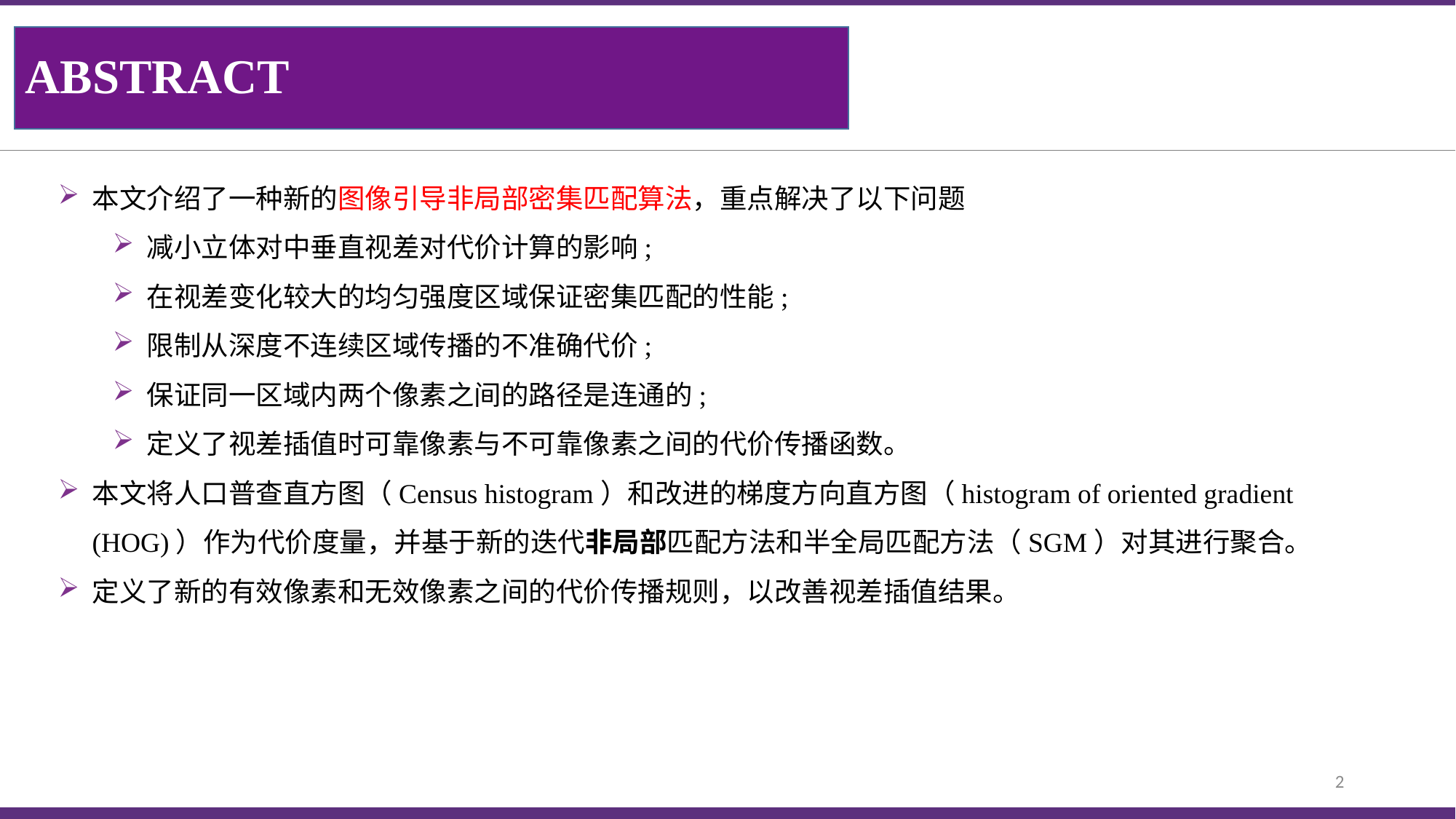

ABSTRACT
本文介绍了一种新的图像引导非局部密集匹配算法，重点解决了以下问题
减小立体对中垂直视差对代价计算的影响;
在视差变化较大的均匀强度区域保证密集匹配的性能;
限制从深度不连续区域传播的不准确代价;
保证同一区域内两个像素之间的路径是连通的;
定义了视差插值时可靠像素与不可靠像素之间的代价传播函数。
本文将人口普查直方图（Census histogram）和改进的梯度方向直方图（histogram of oriented gradient (HOG)）作为代价度量，并基于新的迭代非局部匹配方法和半全局匹配方法（SGM）对其进行聚合。
定义了新的有效像素和无效像素之间的代价传播规则，以改善视差插值结果。
2